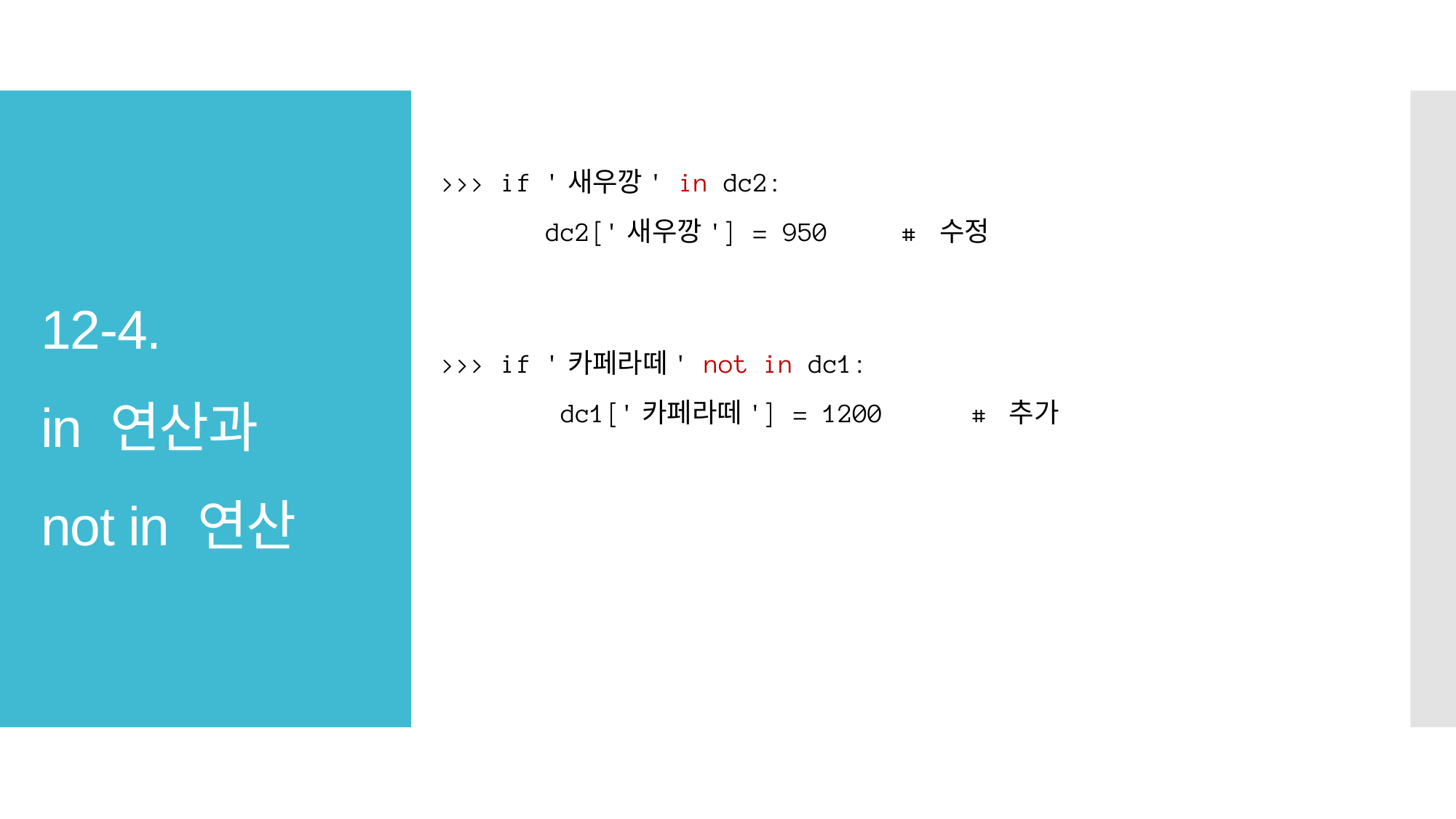

# 12-4. in 연산과 not in 연산
>>> if '새우깡' in dc2:
       dc2['새우깡'] = 950     # 수정
>>> if '카페라떼' not in dc1:
        dc1['카페라떼'] = 1200      # 추가